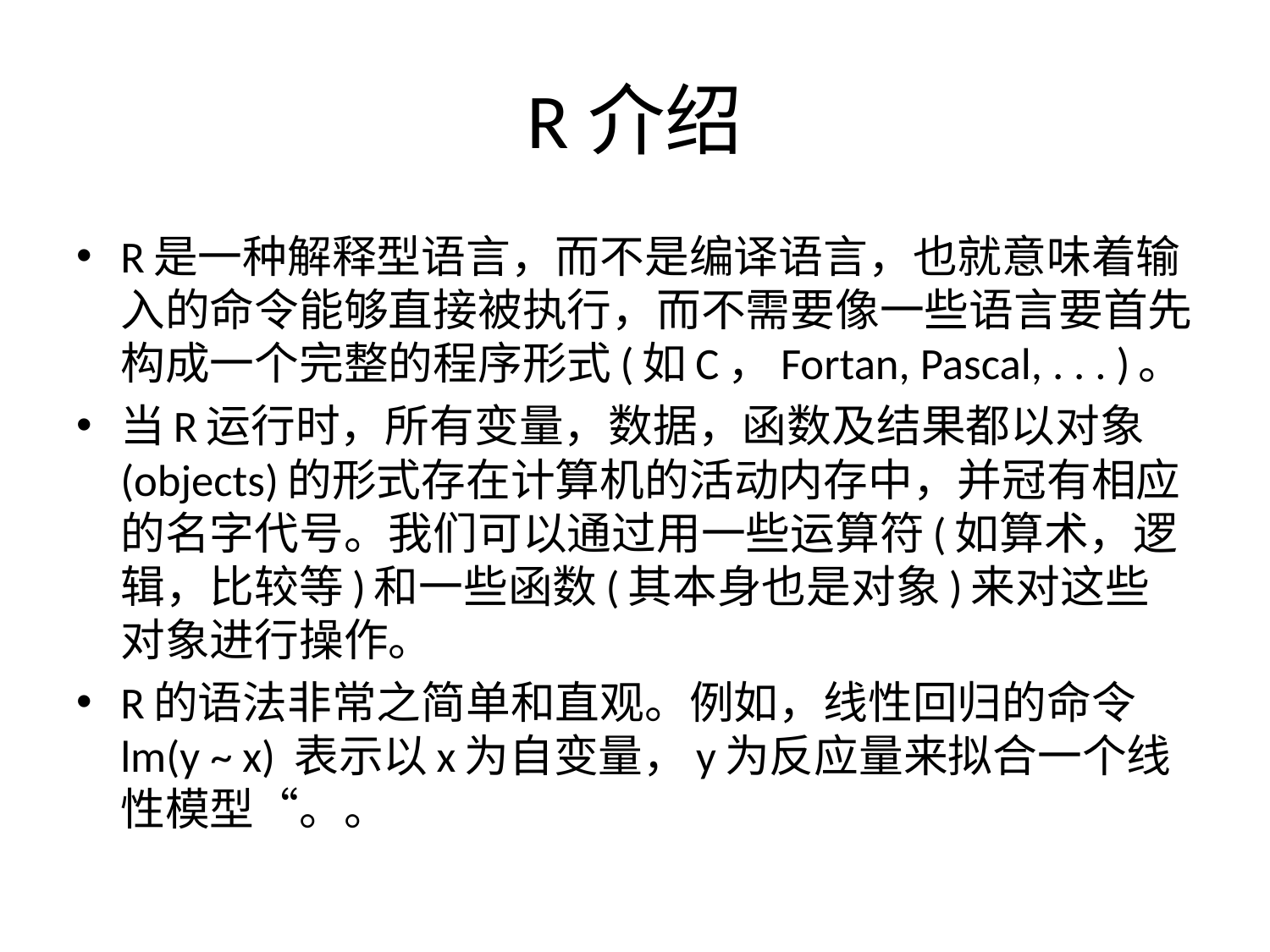

# R介绍
R是一种解释型语言，而不是编译语言，也就意味着输入的命令能够直接被执行，而不需要像一些语言要首先构成一个完整的程序形式(如C，Fortan, Pascal, . . . )。
当R运行时，所有变量，数据，函数及结果都以对象(objects)的形式存在计算机的活动内存中，并冠有相应的名字代号。我们可以通过用一些运算符(如算术，逻辑，比较等)和一些函数(其本身也是对象)来对这些对象进行操作。
R的语法非常之简单和直观。例如，线性回归的命令lm(y ~ x) 表示以x为自变量，y为反应量来拟合一个线性模型“。。